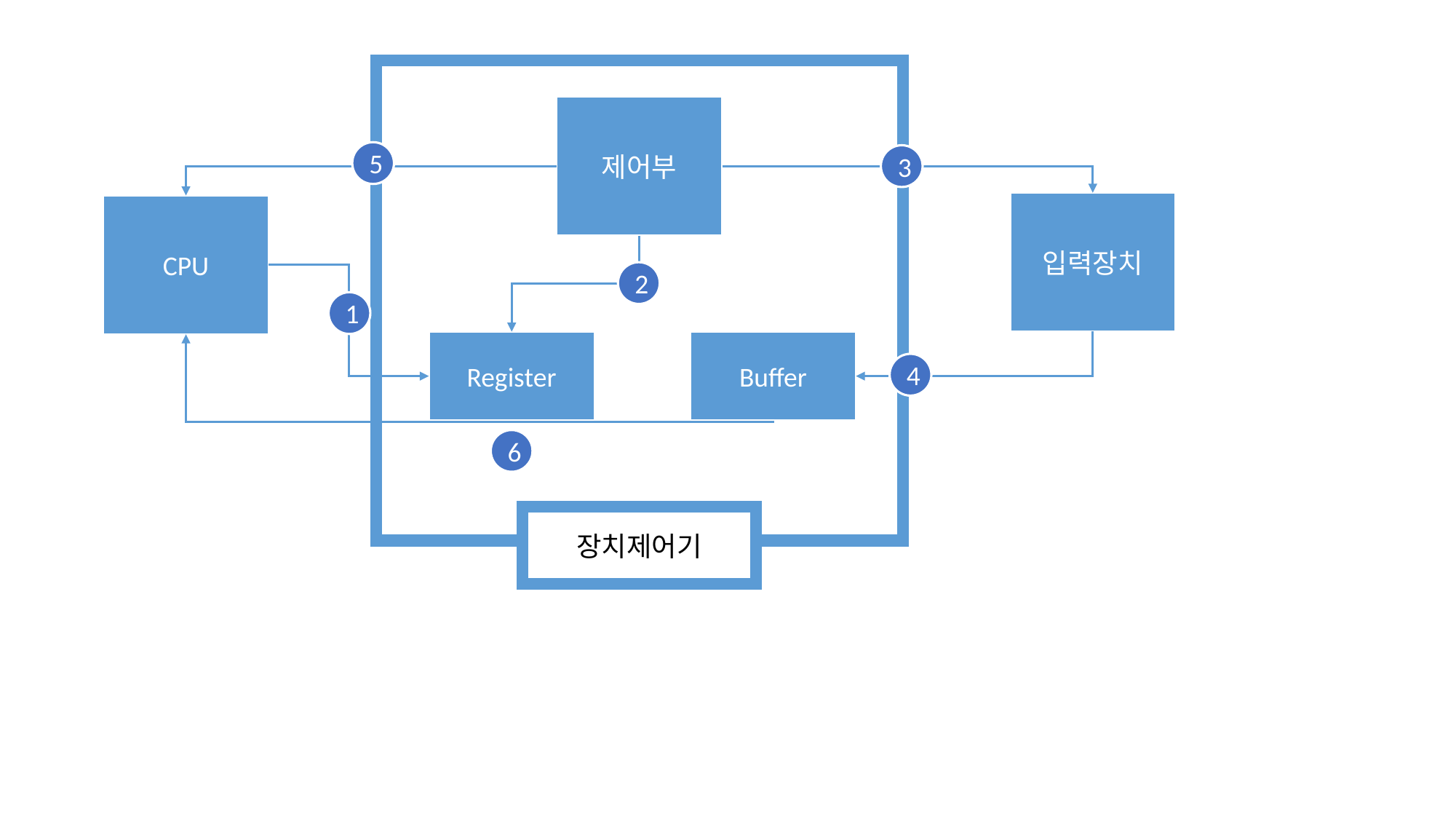

제어부
5
3
입력장치
CPU
2
1
Buffer
Register
4
6
장치제어기